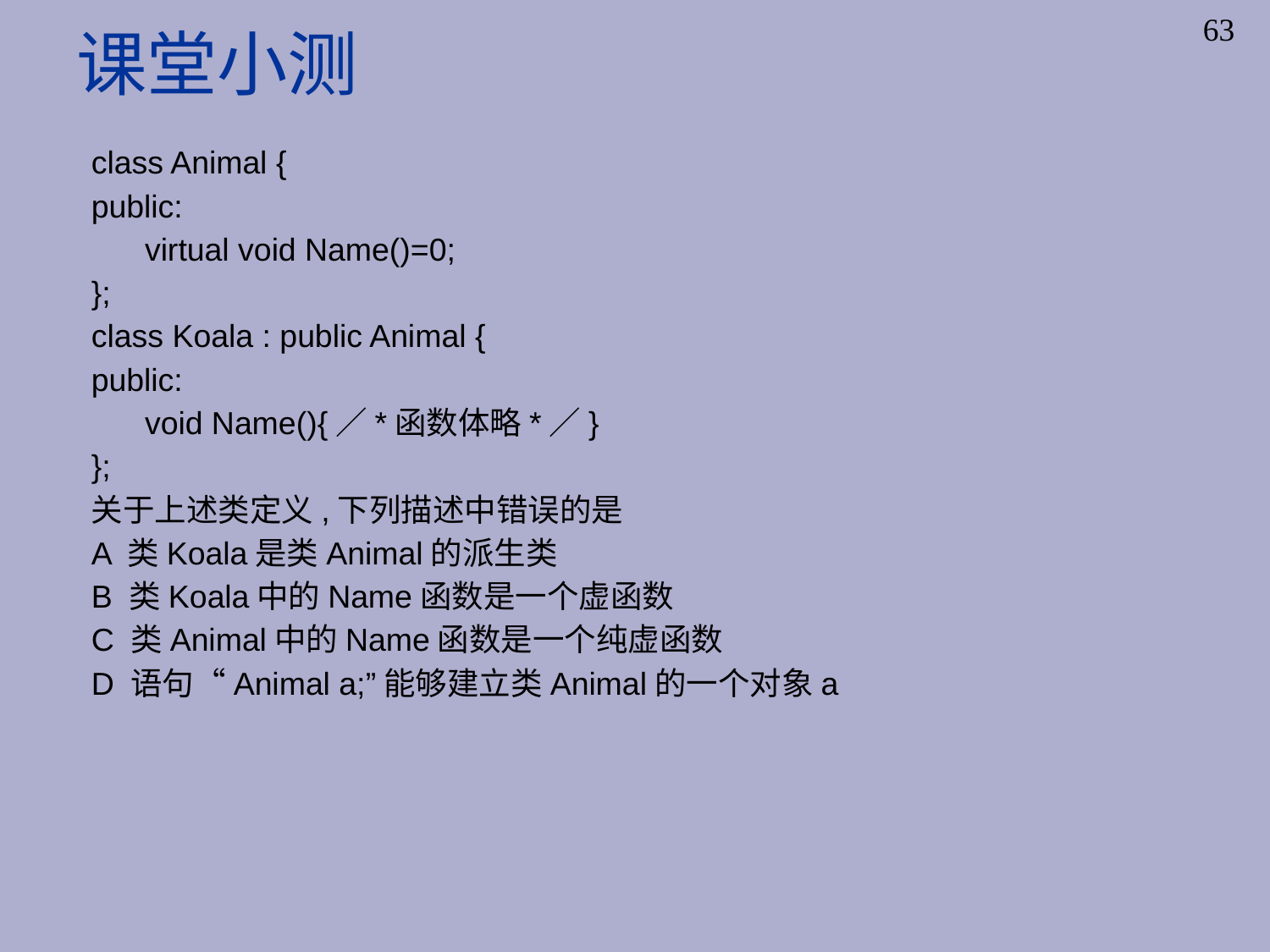

# 课堂小测
63
class Animal {
public:
      virtual void Name()=0;
};
class Koala : public Animal {
public:
      void Name(){／*函数体略*／}
};
关于上述类定义,下列描述中错误的是
A 类Koala是类Animal的派生类
B 类Koala中的Name函数是一个虚函数
C 类Animal中的Name函数是一个纯虚函数
D 语句“Animal a;”能够建立类Animal的一个对象a